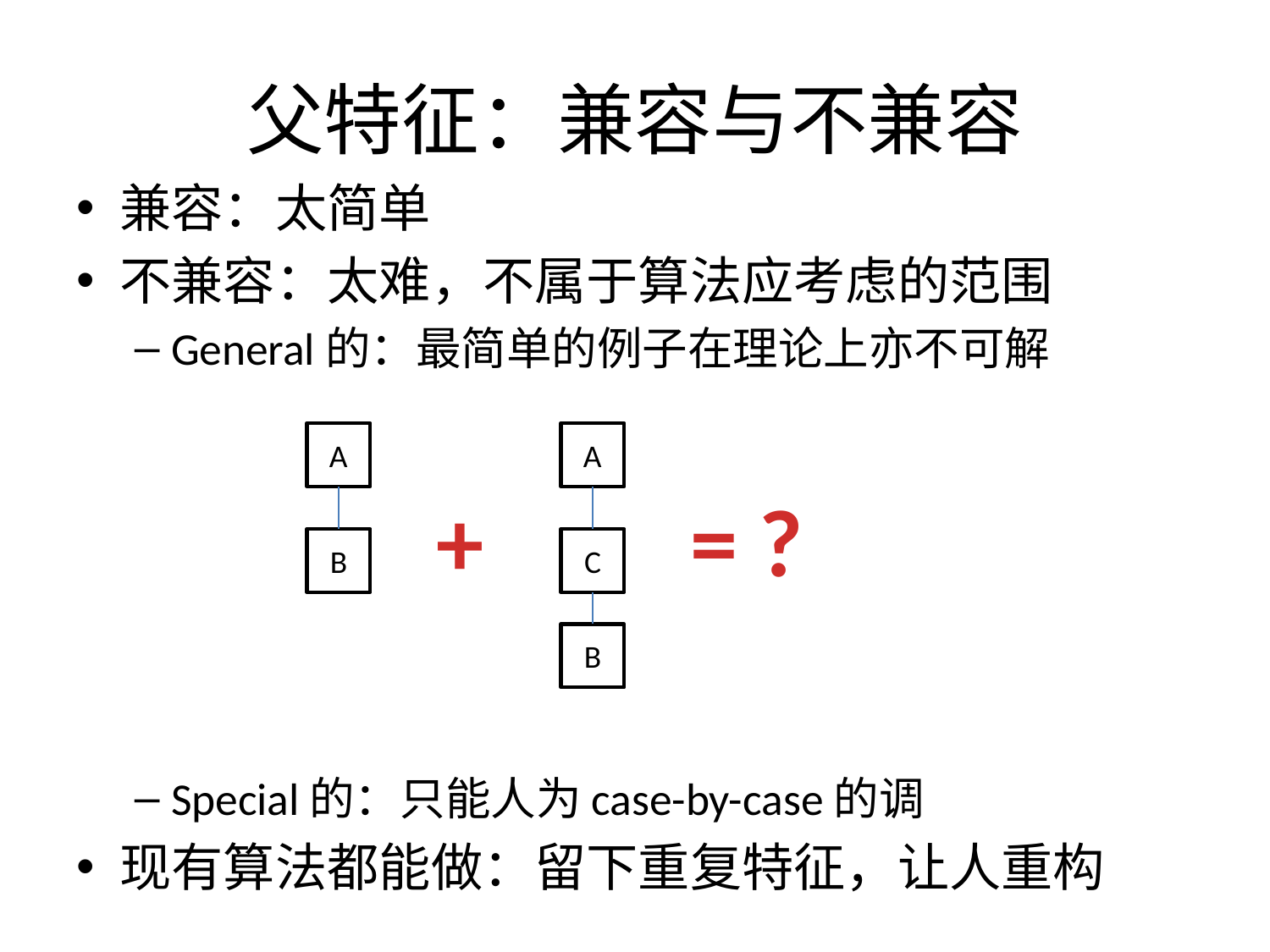

# 父特征：兼容与不兼容
兼容：太简单
不兼容：太难，不属于算法应考虑的范围
General的：最简单的例子在理论上亦不可解

Special的：只能人为case-by-case的调
现有算法都能做：留下重复特征，让人重构
A
A
+
= ?
B
C
B